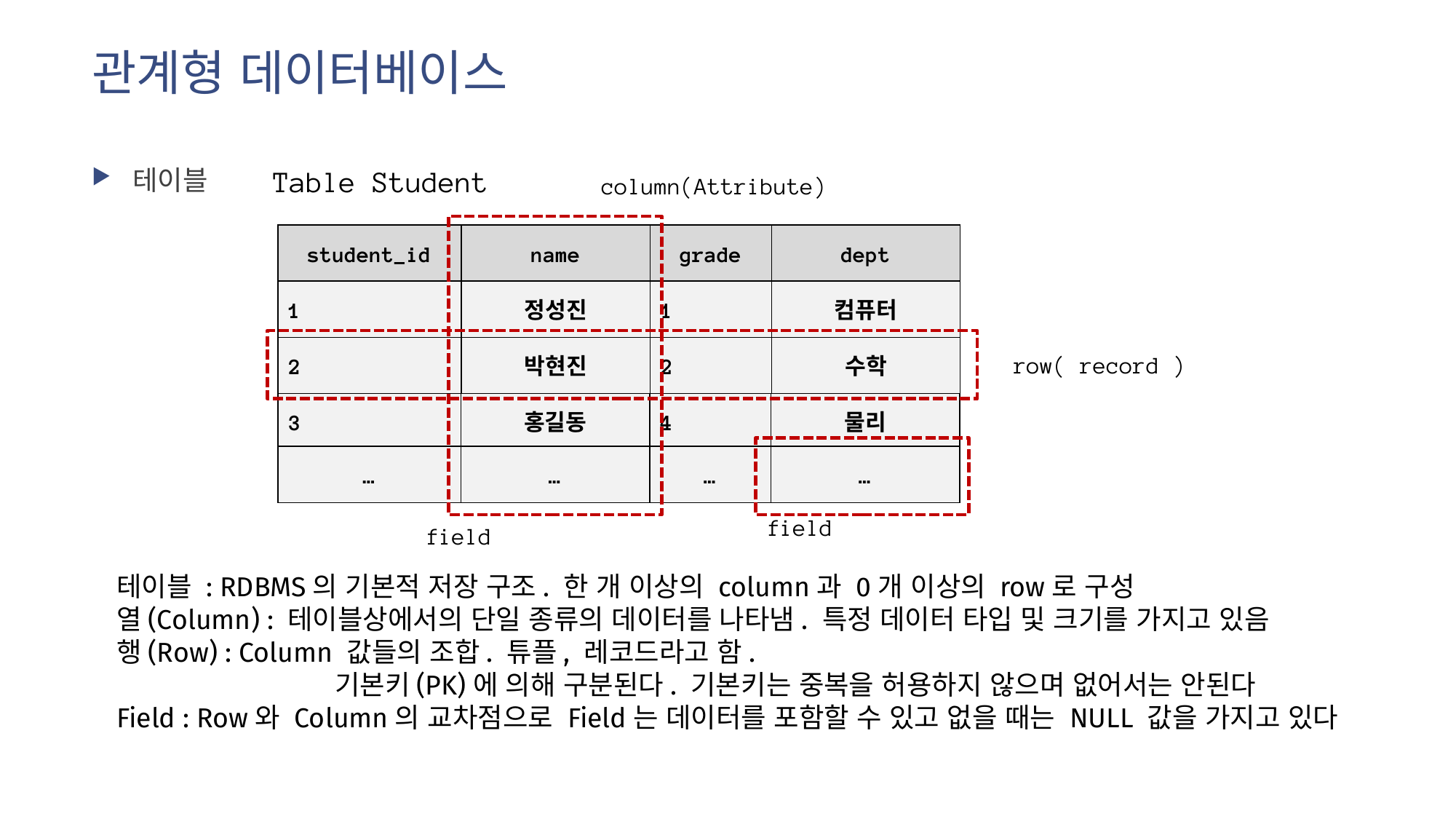

# 관계형 데이터베이스
Table Student
column(Attribute)

student_id
name
grade
dept
1
정성진
1
컴퓨터
2
박현진
2
수학
3
홍길동
4
물리
…
…
…
…

row( record )

field
field
테이블
테이블 : RDBMS의 기본적 저장 구조. 한 개 이상의 column과 0개 이상의 row로 구성
열(Column) : 테이블상에서의 단일 종류의 데이터를 나타냄. 특정 데이터 타입 및 크기를 가지고 있음
행(Row) : Column 값들의 조합. 튜플, 레코드라고 함.
		기본키(PK)에 의해 구분된다. 기본키는 중복을 허용하지 않으며 없어서는 안된다
Field : Row와 Column의 교차점으로 Field는 데이터를 포함할 수 있고 없을 때는 NULL 값을 가지고 있다